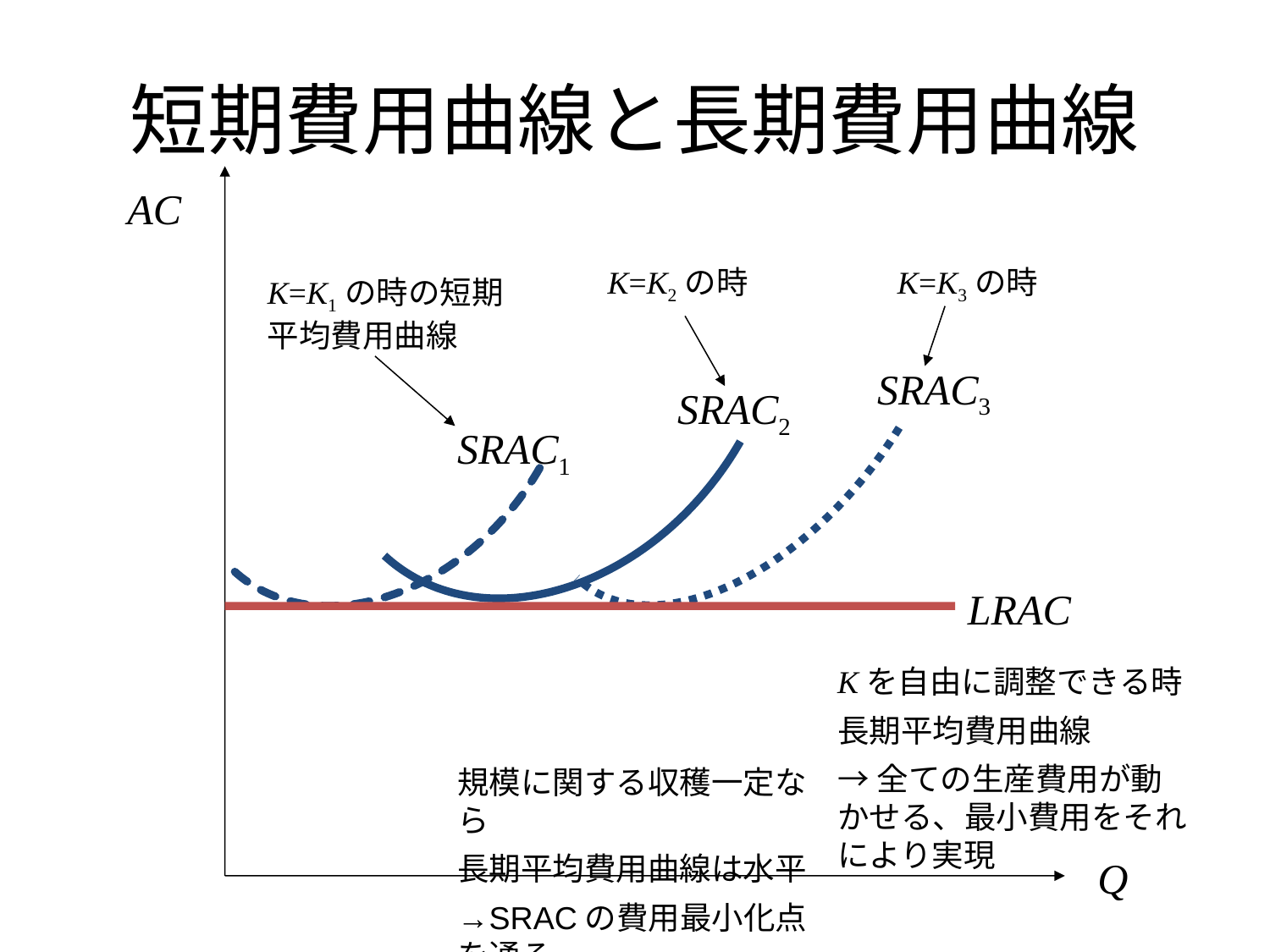

# 短期費用曲線と長期費用曲線

AC
K=K2の時
K=K3の時
K=K1の時の短期平均費用曲線

SRAC3
SRAC2

SRAC1

LRAC

Kを自由に調整できる時
長期平均費用曲線
→全ての生産費用が動かせる、最小費用をそれにより実現

規模に関する収穫一定なら
長期平均費用曲線は水平
→SRACの費用最小化点を通る

Q